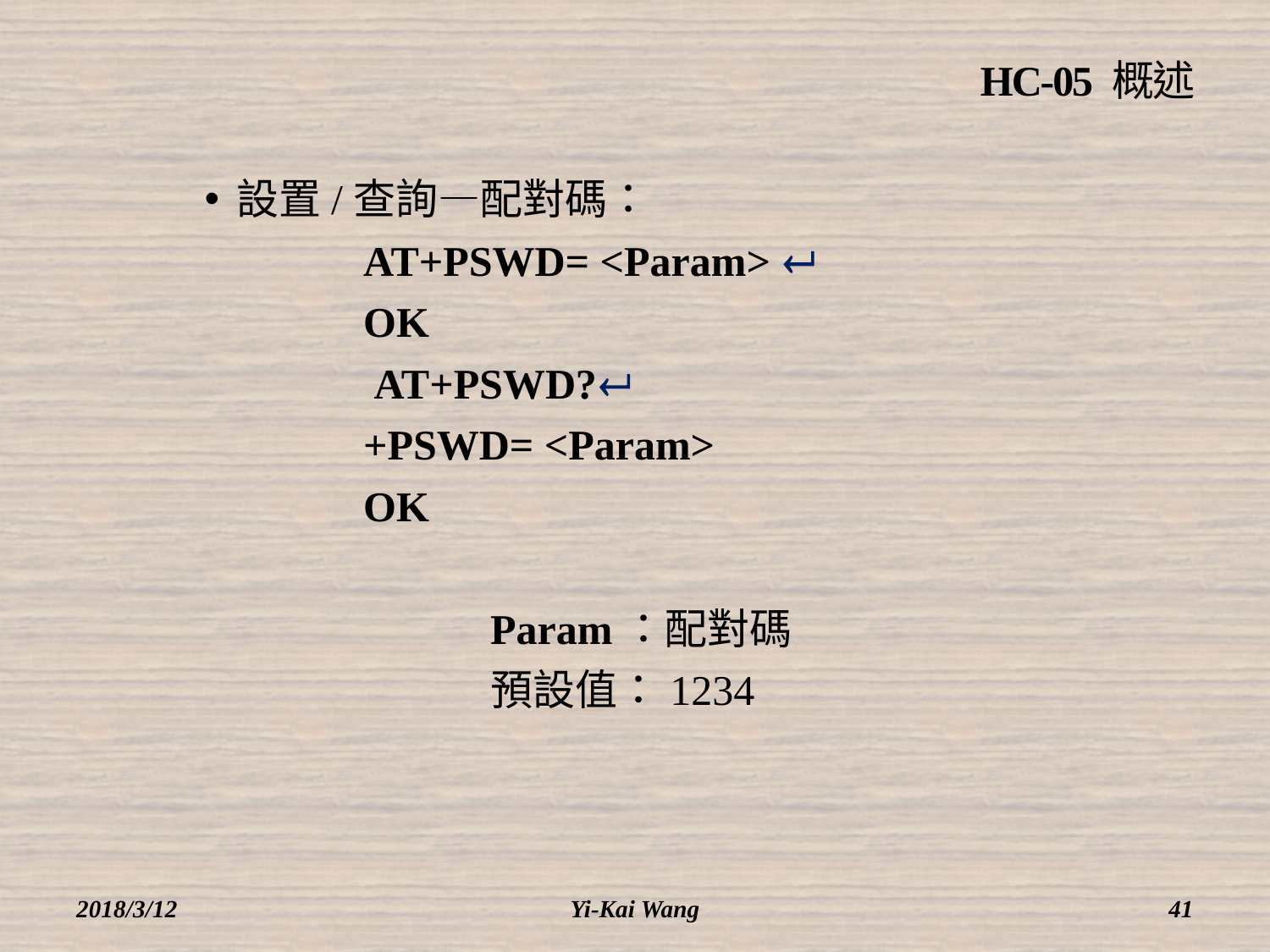

# HC-05 概述
設置/查詢—配對碼：
		AT+PSWD= <Param> ↵
		OK
		 AT+PSWD?↵
		+PSWD= <Param>
		OK

			Param：配對碼
			預設值：1234

2018/3/12
Yi-Kai Wang
41